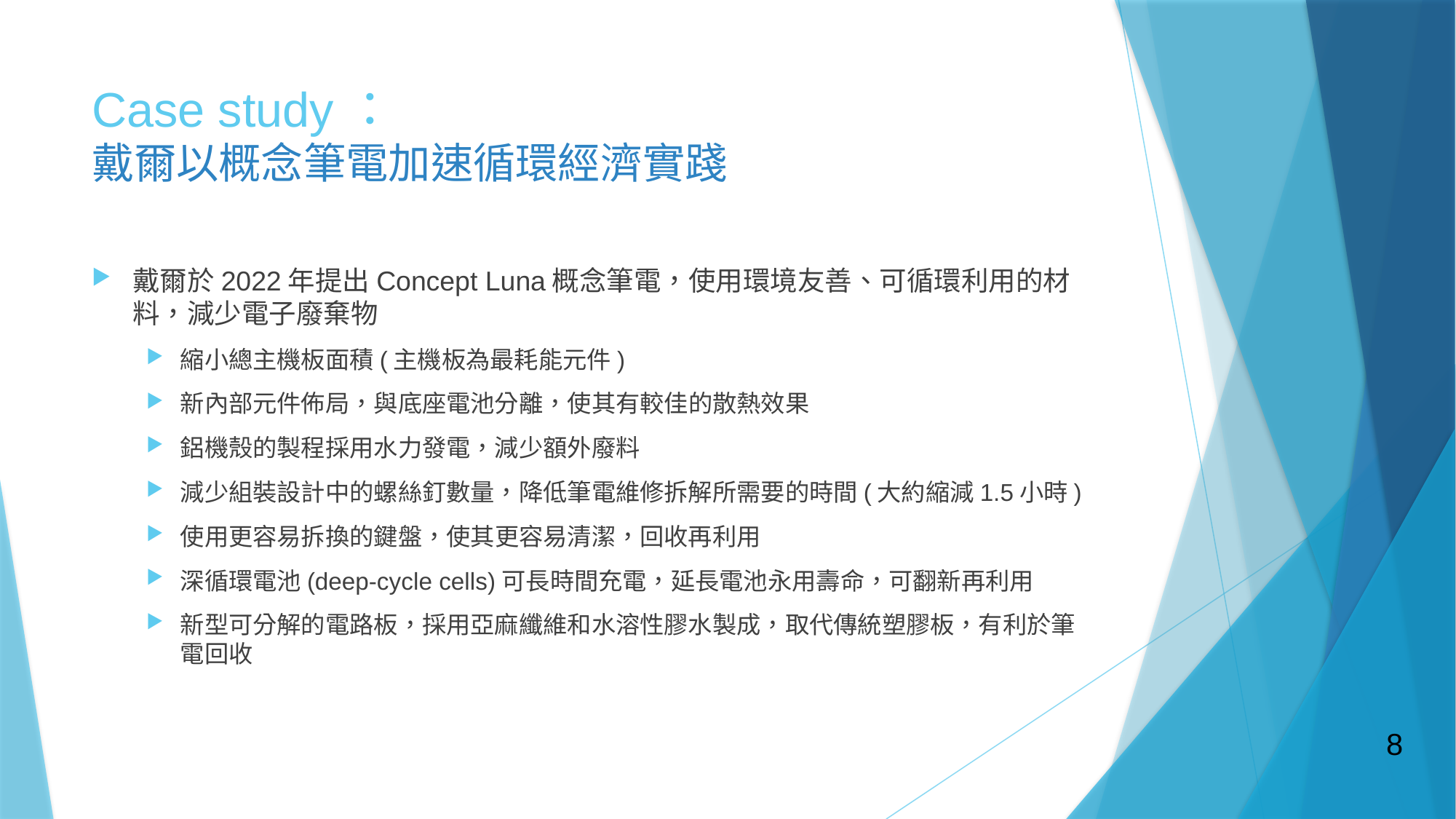

# Case study： 戴爾以概念筆電加速循環經濟實踐
戴爾於2022年提出Concept Luna概念筆電，使用環境友善、可循環利用的材料，減少電子廢棄物
縮小總主機板面積(主機板為最耗能元件)
新內部元件佈局，與底座電池分離，使其有較佳的散熱效果
鋁機殼的製程採用水力發電，減少額外廢料
減少組裝設計中的螺絲釘數量，降低筆電維修拆解所需要的時間(大約縮減1.5小時)
使用更容易拆換的鍵盤，使其更容易清潔，回收再利用
深循環電池(deep-cycle cells)可長時間充電，延長電池永用壽命，可翻新再利用
新型可分解的電路板，採用亞麻纖維和水溶性膠水製成，取代傳統塑膠板，有利於筆電回收

8